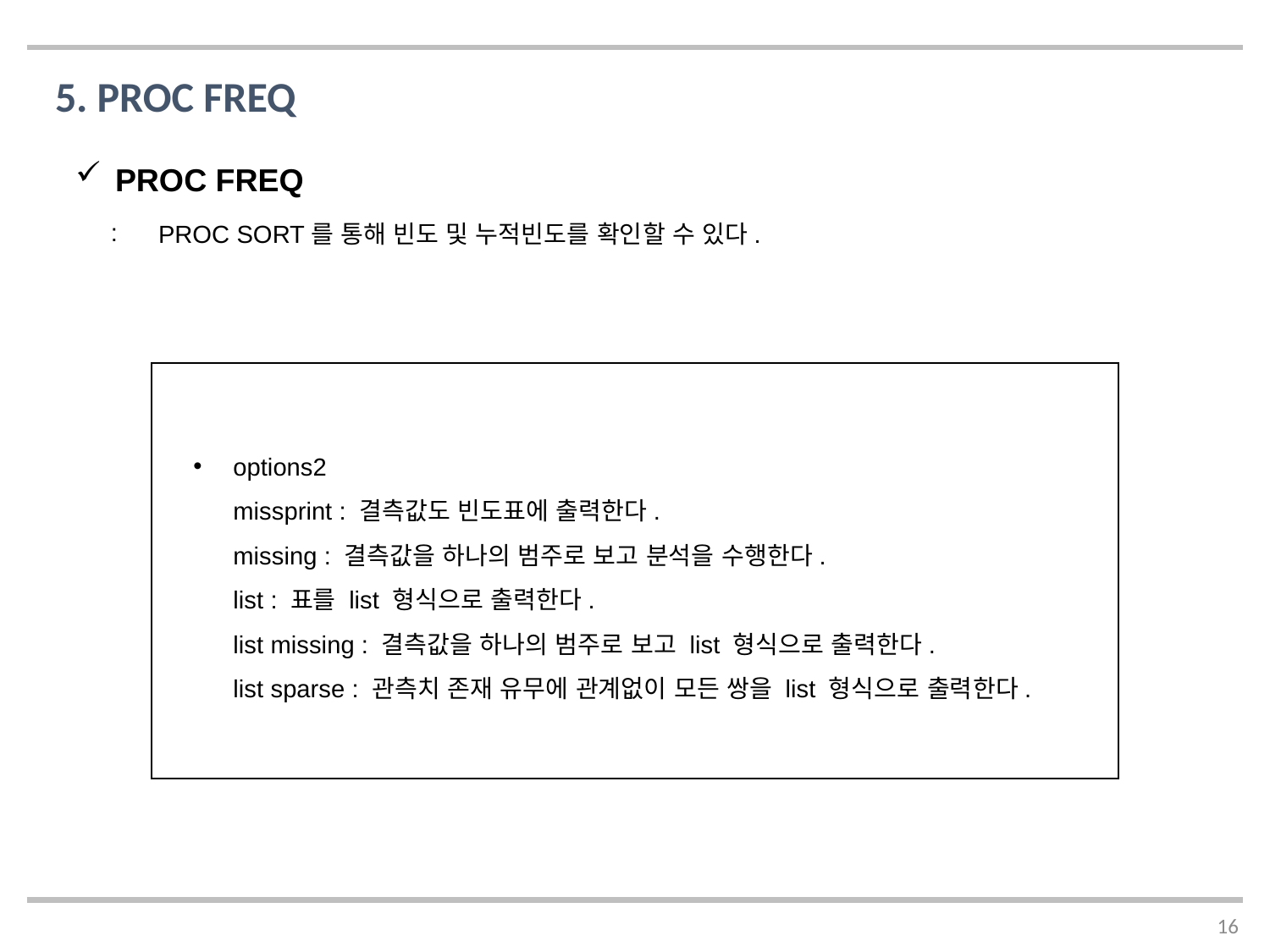

5. PROC FREQ
PROC FREQ
PROC SORT를 통해 빈도 및 누적빈도를 확인할 수 있다.

options2
missprint : 결측값도 빈도표에 출력한다.
missing : 결측값을 하나의 범주로 보고 분석을 수행한다.
list : 표를 list 형식으로 출력한다.
list missing : 결측값을 하나의 범주로 보고 list 형식으로 출력한다.
list sparse : 관측치 존재 유무에 관계없이 모든 쌍을 list 형식으로 출력한다.